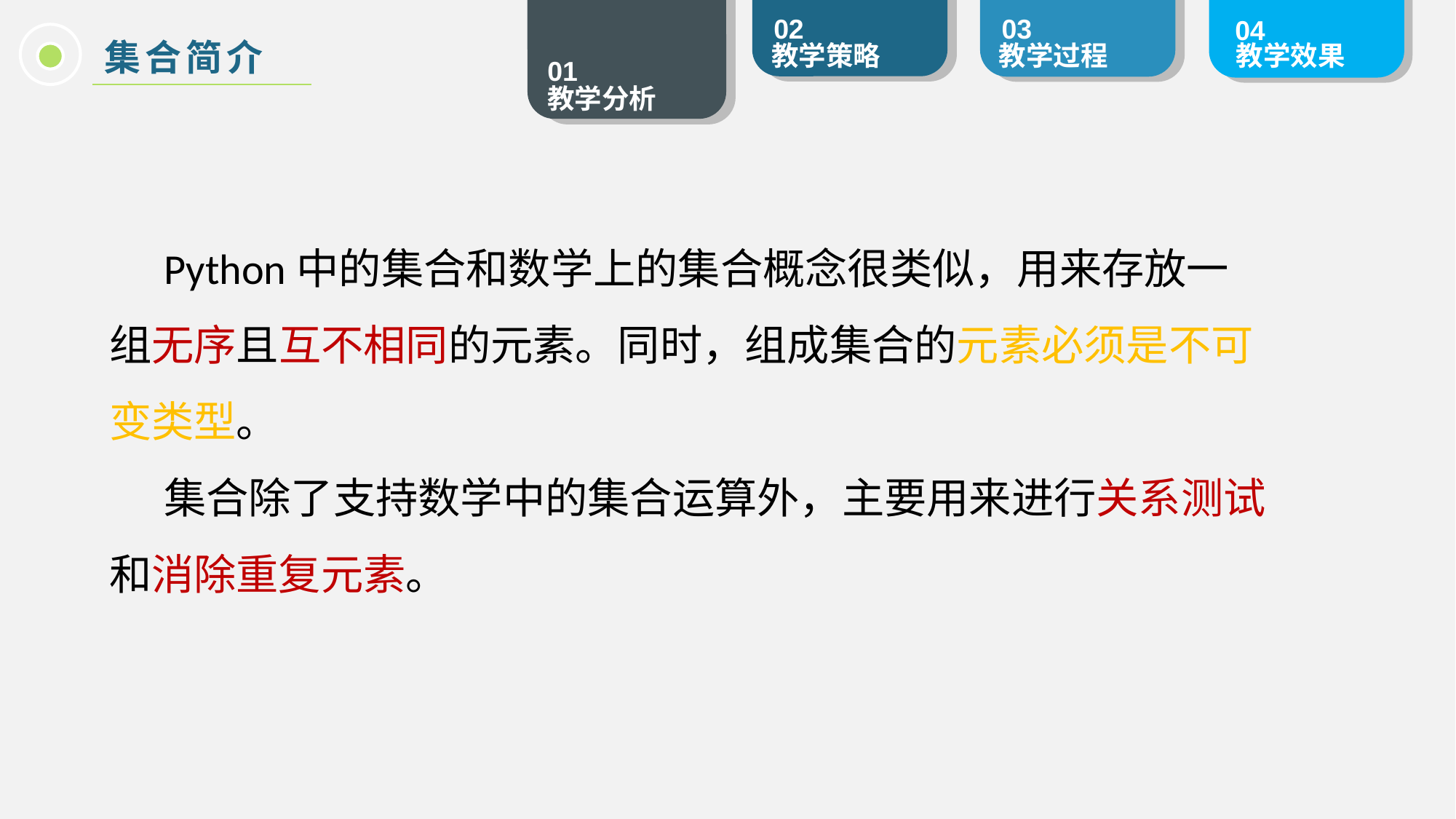

集合简介
Python中的集合和数学上的集合概念很类似，用来存放一组无序且互不相同的元素。同时，组成集合的元素必须是不可变类型。
集合除了支持数学中的集合运算外，主要用来进行关系测试和消除重复元素。